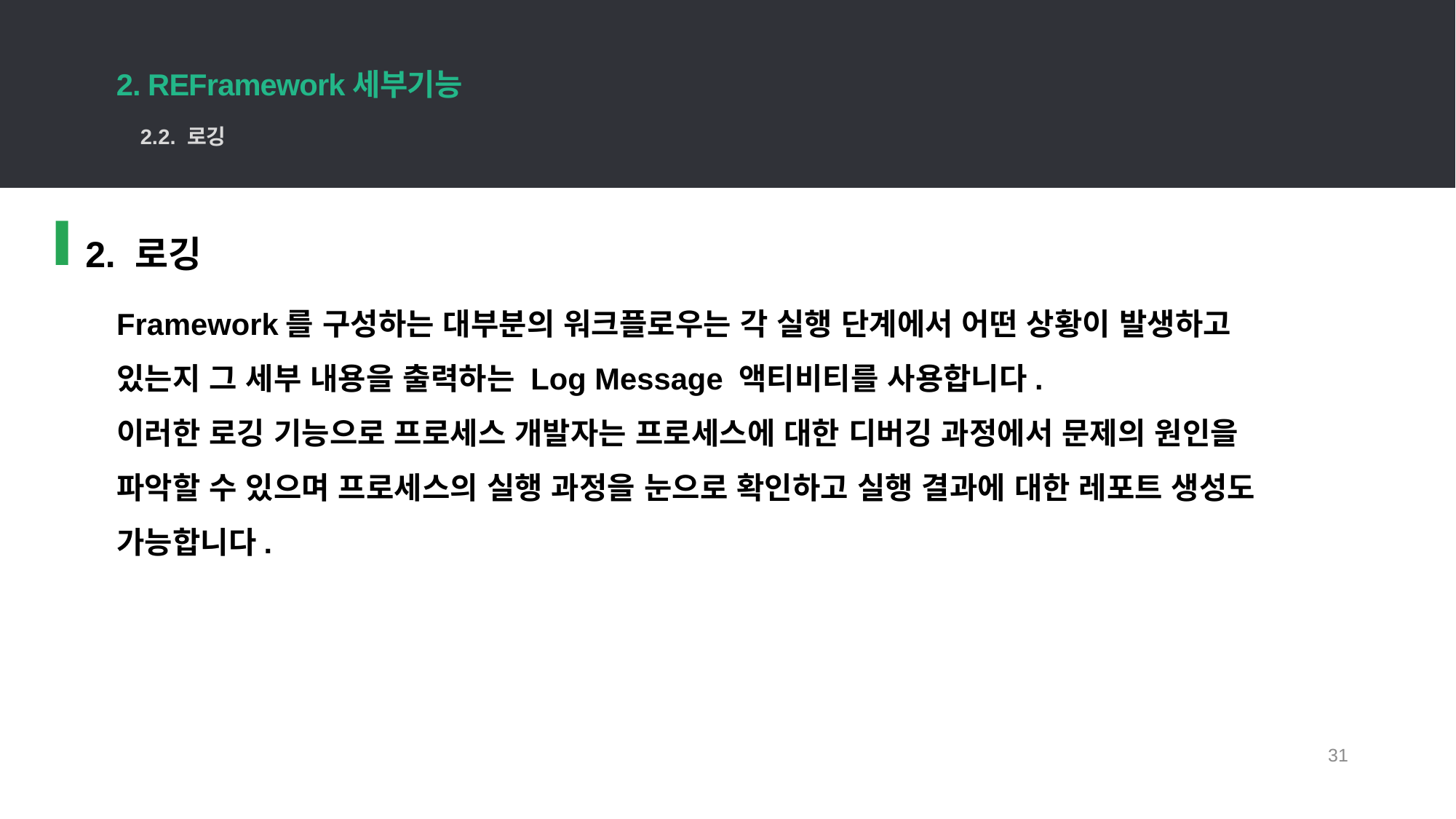

2. REFramework세부기능
31
2.2. 로깅
2. 로깅

Framework를 구성하는 대부분의 워크플로우는 각 실행 단계에서 어떤 상황이 발생하고 있는지 그 세부 내용을 출력하는 Log Message 액티비티를 사용합니다.
이러한 로깅 기능으로 프로세스 개발자는 프로세스에 대한 디버깅 과정에서 문제의 원인을 파악할 수 있으며 프로세스의 실행 과정을 눈으로 확인하고 실행 결과에 대한 레포트 생성도 가능합니다.
31